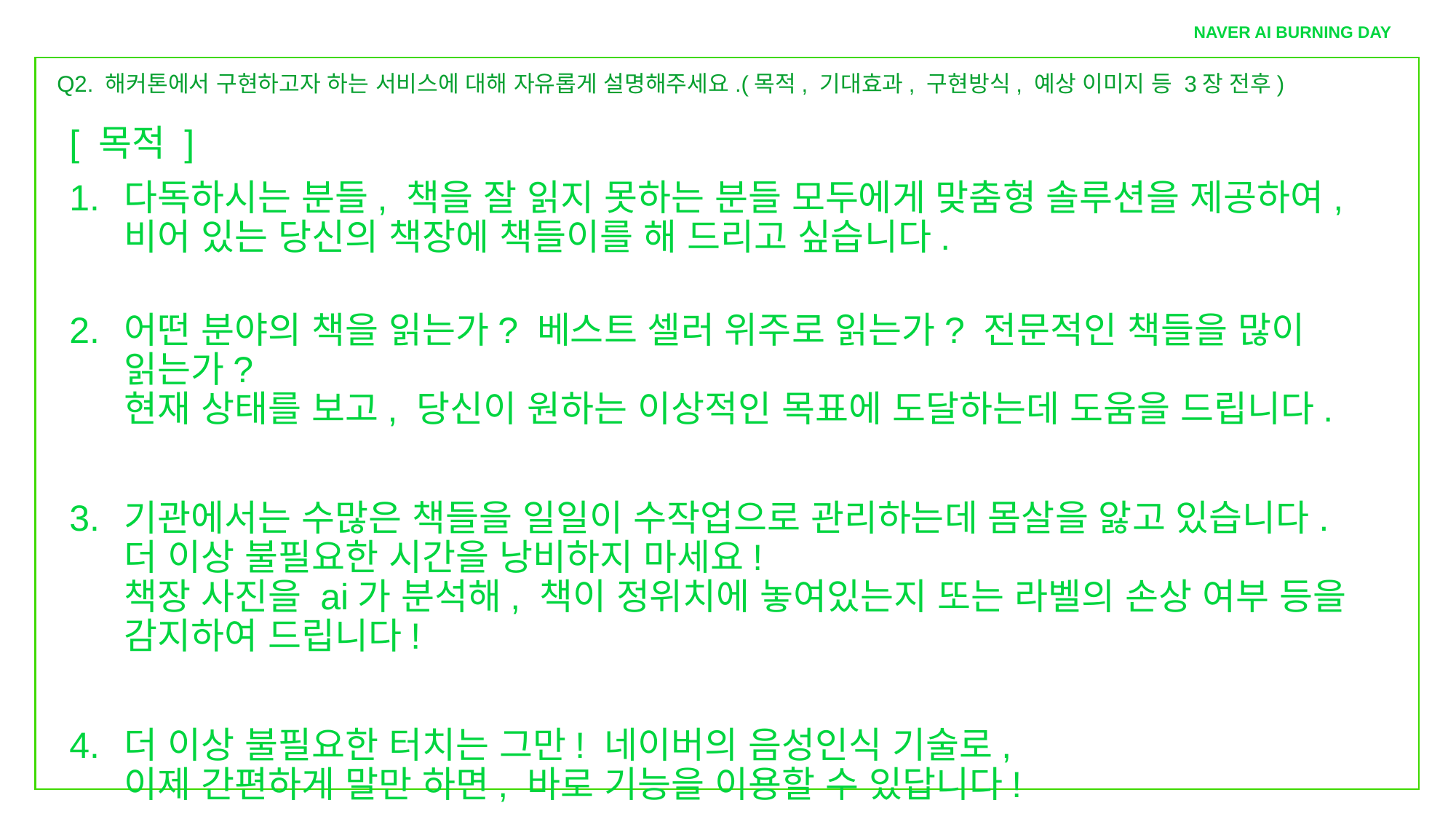

NAVER AI BURNING DAY

Q2. 해커톤에서 구현하고자 하는 서비스에 대해 자유롭게 설명해주세요.(목적, 기대효과, 구현방식, 예상 이미지 등 3장 전후)
[ 목적 ]
다독하시는 분들, 책을 잘 읽지 못하는 분들 모두에게 맞춤형 솔루션을 제공하여,
비어 있는 당신의 책장에 책들이를 해 드리고 싶습니다.
어떤 분야의 책을 읽는가? 베스트 셀러 위주로 읽는가? 전문적인 책들을 많이 읽는가?
현재 상태를 보고, 당신이 원하는 이상적인 목표에 도달하는데 도움을 드립니다.

기관에서는 수많은 책들을 일일이 수작업으로 관리하는데 몸살을 앓고 있습니다.
더 이상 불필요한 시간을 낭비하지 마세요!
책장 사진을 ai가 분석해, 책이 정위치에 놓여있는지 또는 라벨의 손상 여부 등을
감지하여 드립니다!

더 이상 불필요한 터치는 그만! 네이버의 음성인식 기술로,
이제 간편하게 말만 하면, 바로 기능을 이용할 수 있답니다!